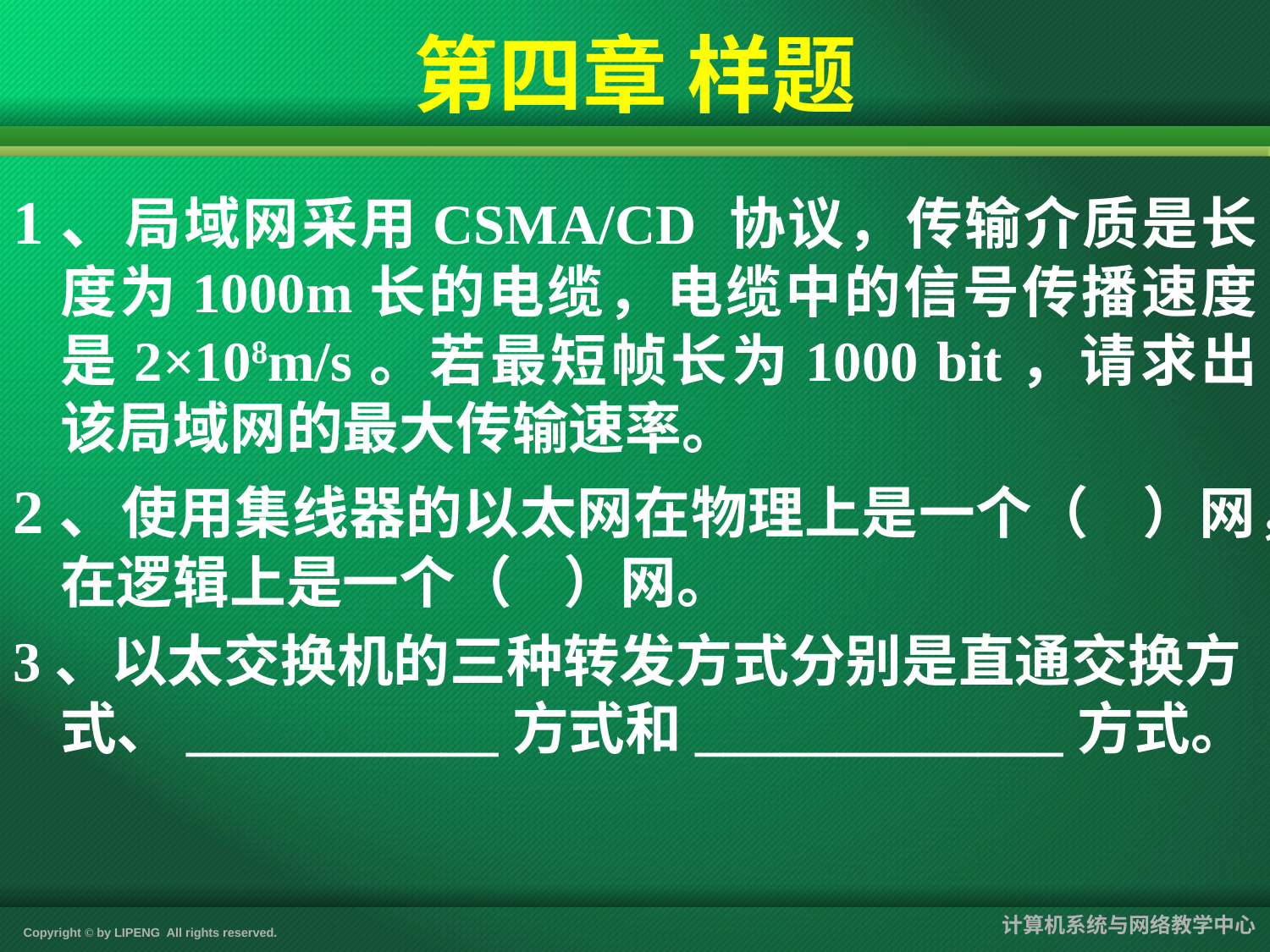

# 第四章 样题
1、局域网采用CSMA/CD 协议，传输介质是长度为1000m长的电缆，电缆中的信号传播速度是2×108m/s。若最短帧长为1000 bit，请求出该局域网的最大传输速率。
2、使用集线器的以太网在物理上是一个（    ）网，在逻辑上是一个（    ）网。
3、以太交换机的三种转发方式分别是直通交换方  式、___________方式和_____________方式。